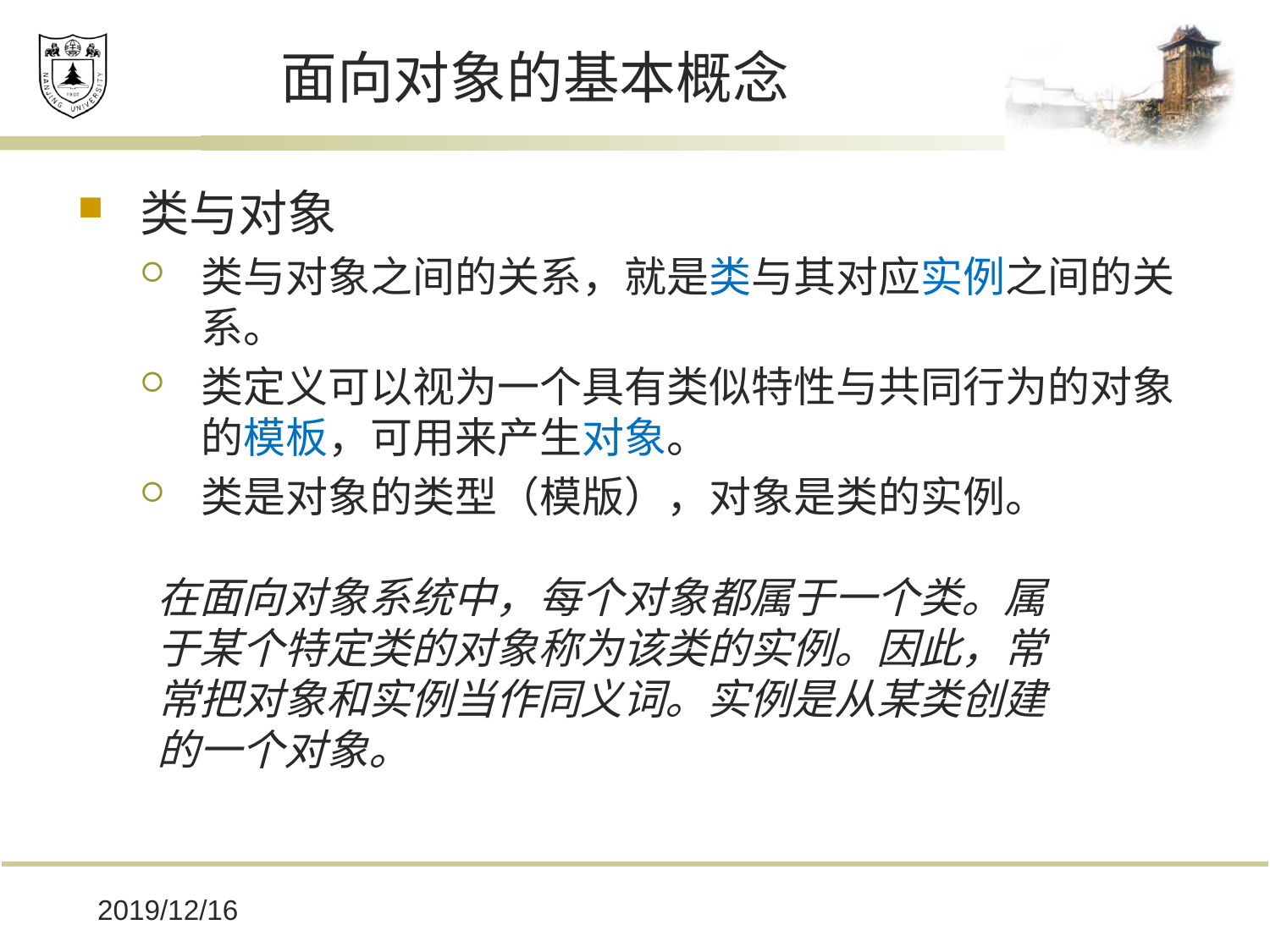

# 面向对象的基本概念
类与对象
类与对象之间的关系，就是类与其对应实例之间的关系。
类定义可以视为一个具有类似特性与共同行为的对象的模板，可用来产生对象。
类是对象的类型（模版），对象是类的实例。

在面向对象系统中，每个对象都属于一个类。属于某个特定类的对象称为该类的实例。因此，常常把对象和实例当作同义词。实例是从某类创建的一个对象。
2019/12/16